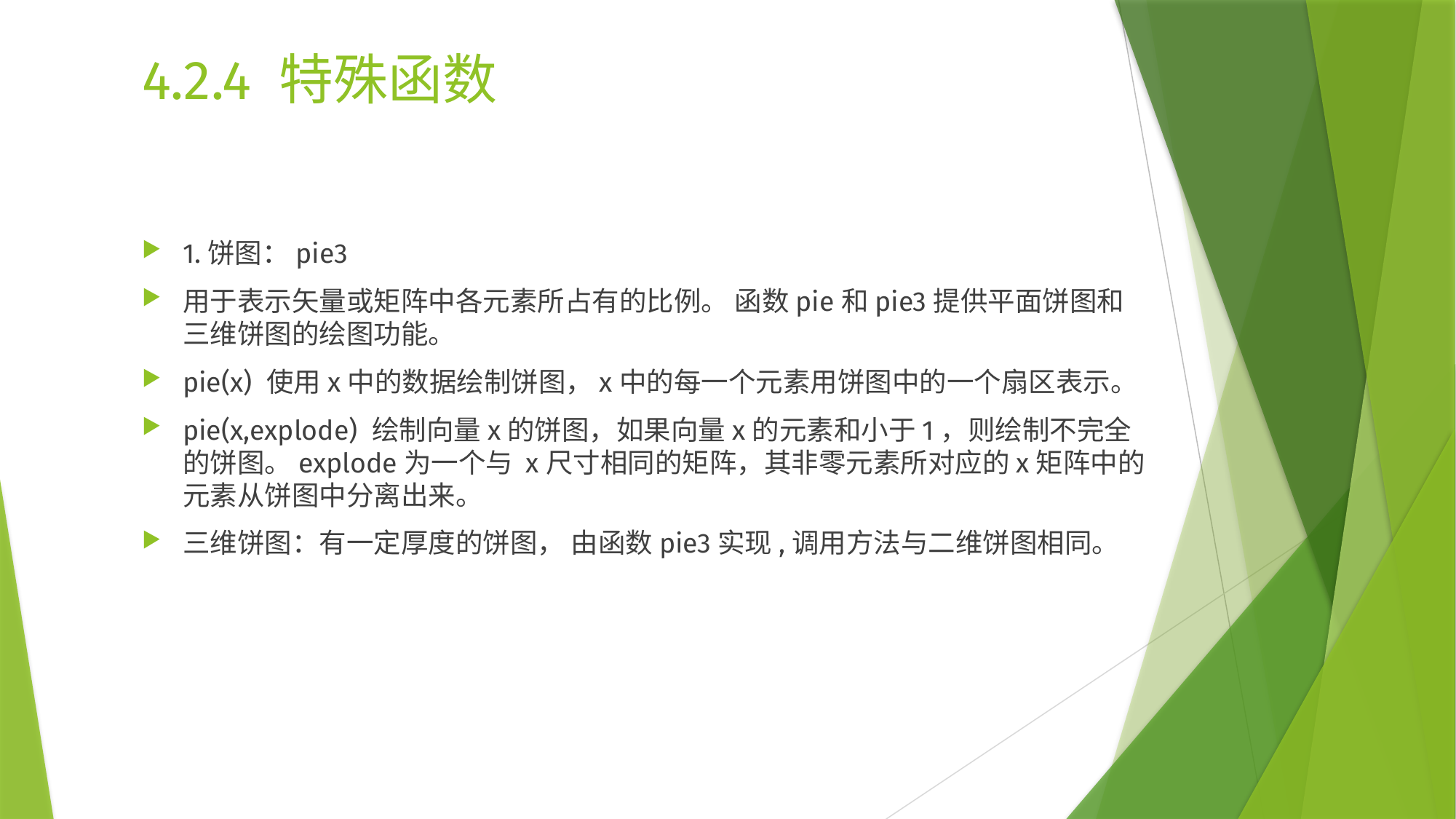

# 4.2.4 特殊函数
1.饼图：pie3
用于表示矢量或矩阵中各元素所占有的比例。 函数pie和pie3提供平面饼图和三维饼图的绘图功能。
pie(x) 使用x中的数据绘制饼图，x中的每一个元素用饼图中的一个扇区表示。
pie(x,explode) 绘制向量x的饼图，如果向量x的元素和小于1，则绘制不完全的饼图。explode为一个与 x尺寸相同的矩阵，其非零元素所对应的x矩阵中的元素从饼图中分离出来。
三维饼图：有一定厚度的饼图， 由函数pie3实现,调用方法与二维饼图相同。